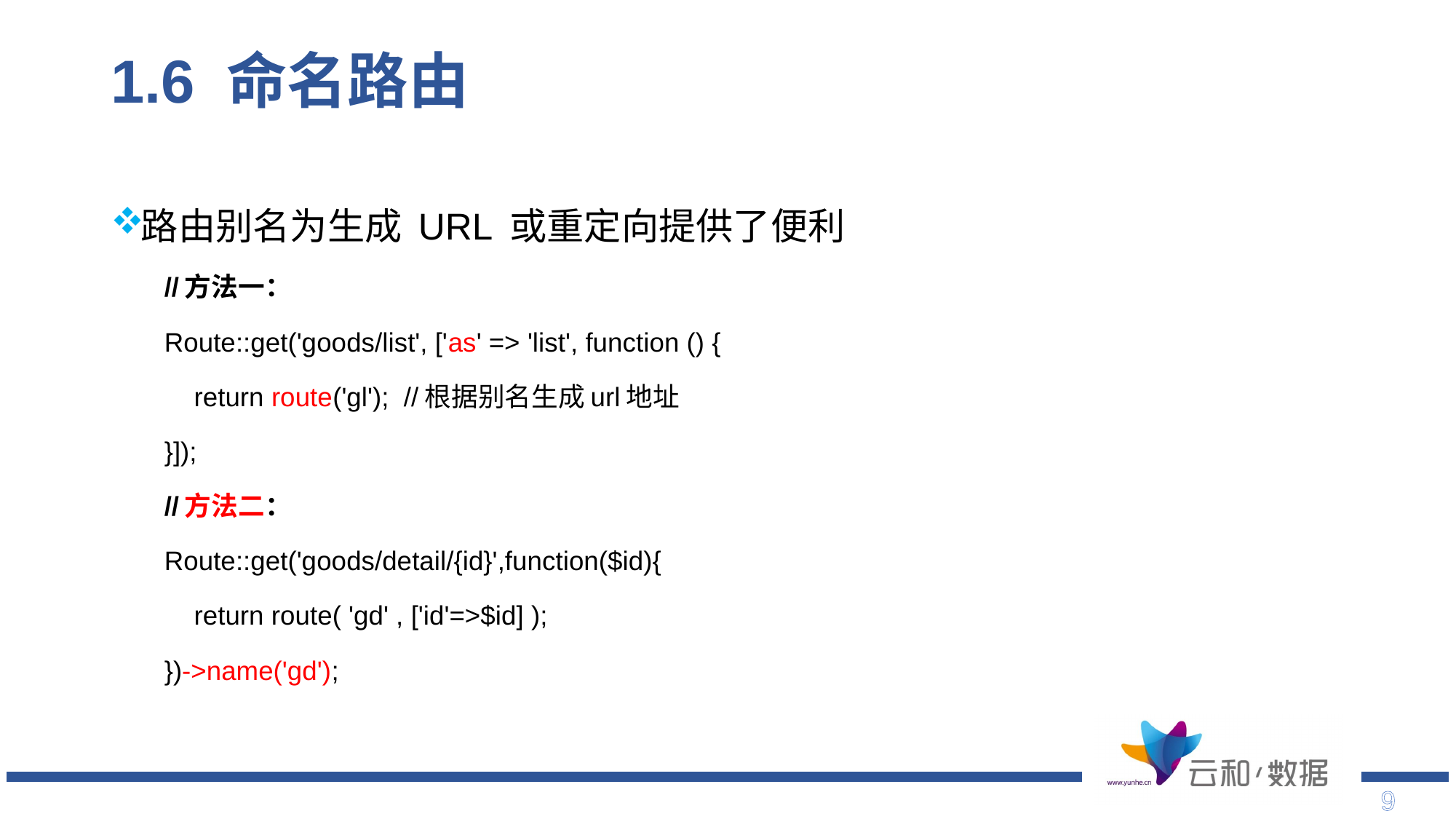

# 1.6 命名路由
路由别名为生成 URL 或重定向提供了便利
//方法一：
Route::get('goods/list', ['as' => 'list', function () {
    return route('gl');  //根据别名生成url地址
}]);
//方法二：
Route::get('goods/detail/{id}',function($id){
    return route( 'gd' , ['id'=>$id] );
})->name('gd');